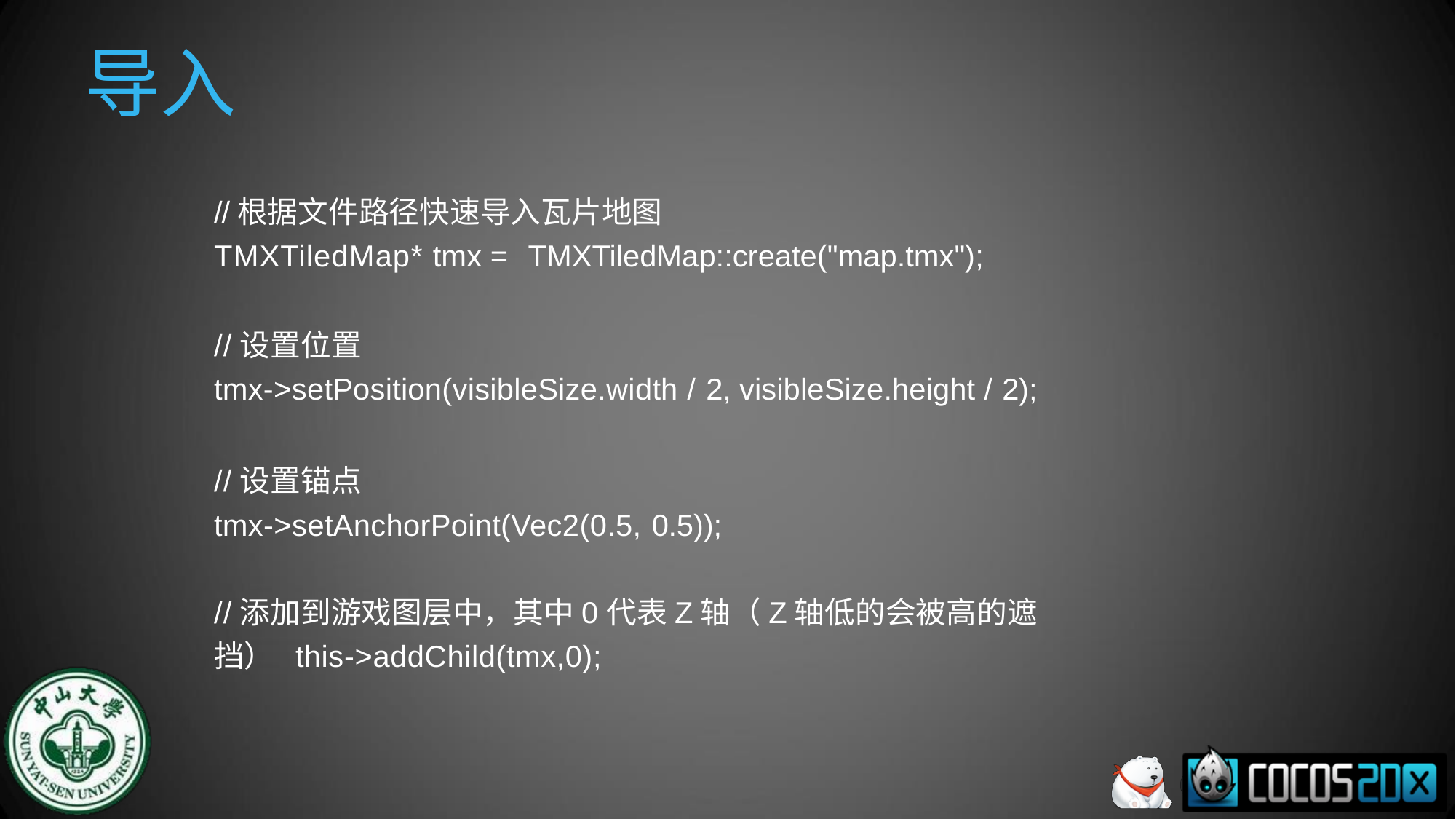

# 导入
//根据文件路径快速导入瓦片地图
TMXTiledMap* tmx = TMXTiledMap::create("map.tmx");

//设置位置
tmx->setPosition(visibleSize.width / 2, visibleSize.height / 2);

//设置锚点
tmx->setAnchorPoint(Vec2(0.5, 0.5));

//添加到游戏图层中，其中0代表Z轴（Z轴低的会被高的遮挡）  this->addChild(tmx,0);